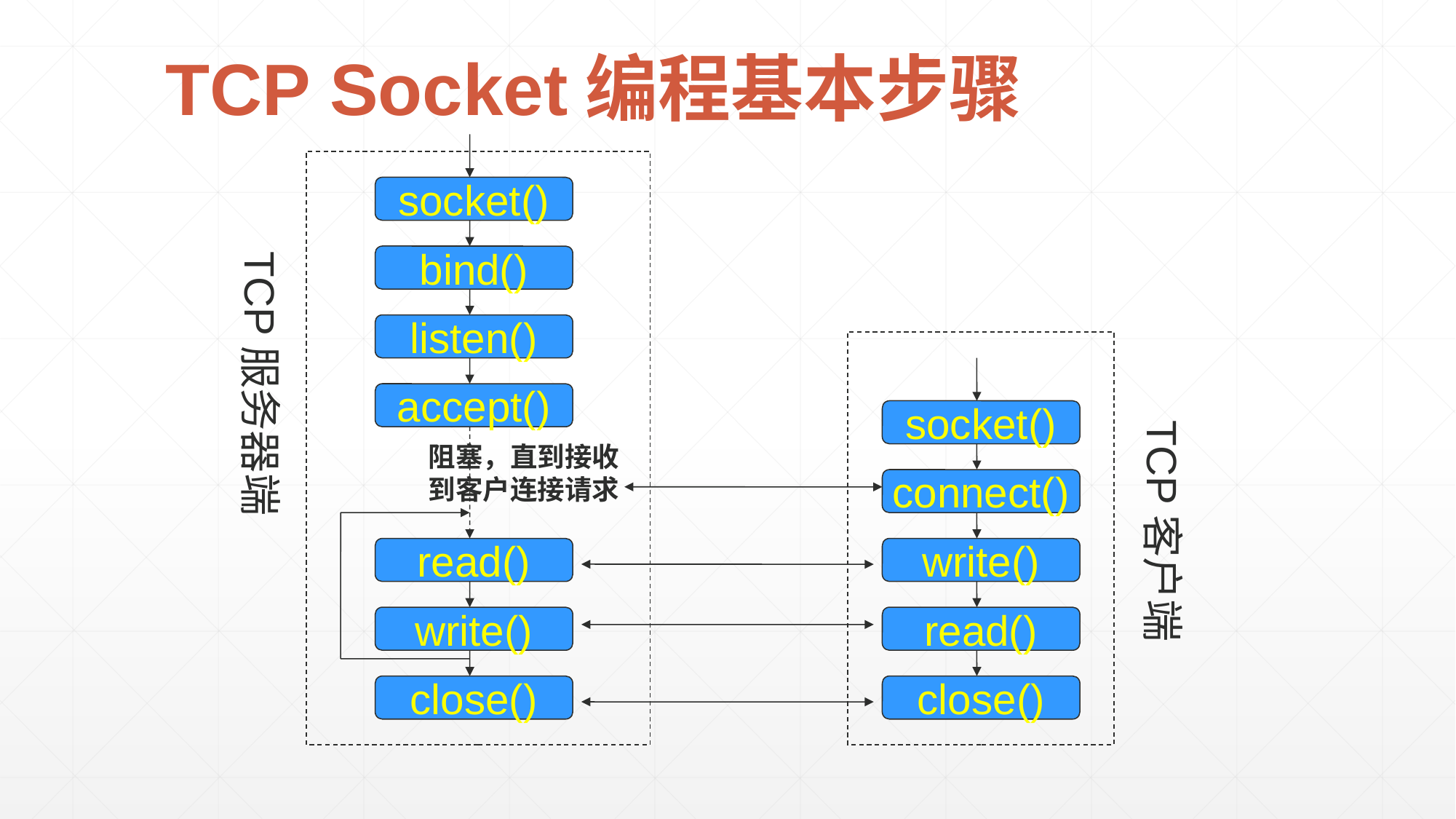

# TCP Socket编程基本步骤

socket()

TCP服务器端
bind()

listen()

accept()
socket()
TCP客户端

阻塞，直到接收
到客户连接请求

connect()

read()
write()

write()
read()

close()
close()